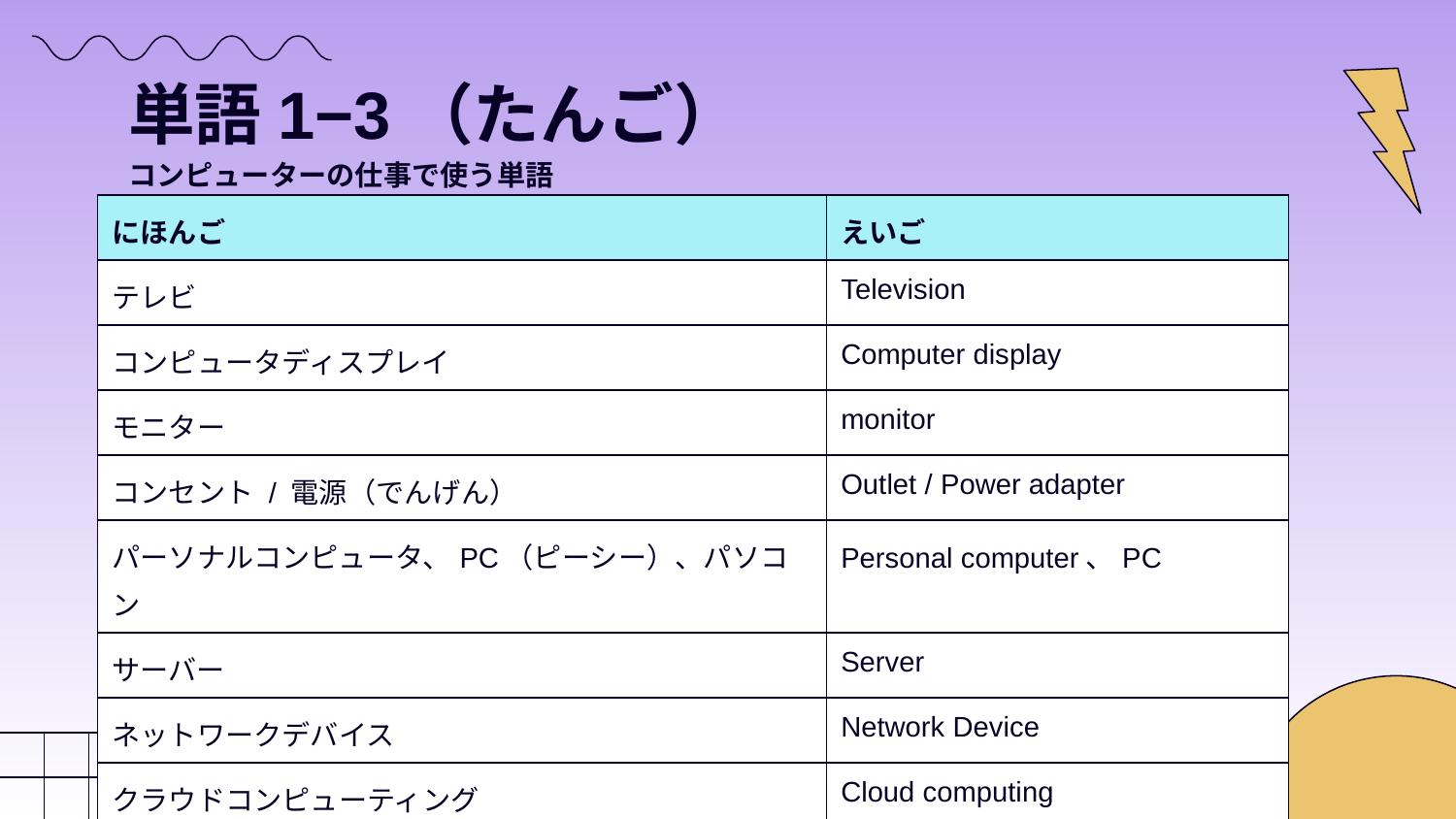

# 単語1−3（たんご） コンピューターの仕事で使う単語
| にほんご | えいご |
| --- | --- |
| テレビ | Television |
| コンピュータディスプレイ | Computer display |
| モニター | monitor |
| コンセント / 電源（でんげん） | Outlet / Power adapter |
| パーソナルコンピュータ、PC（ピーシー）、パソコン | Personal computer、PC |
| サーバー | Server |
| ネットワークデバイス | Network Device |
| クラウドコンピューティング | Cloud computing |
| データセンター | Data Center |
| サーバールーム | Server Room |